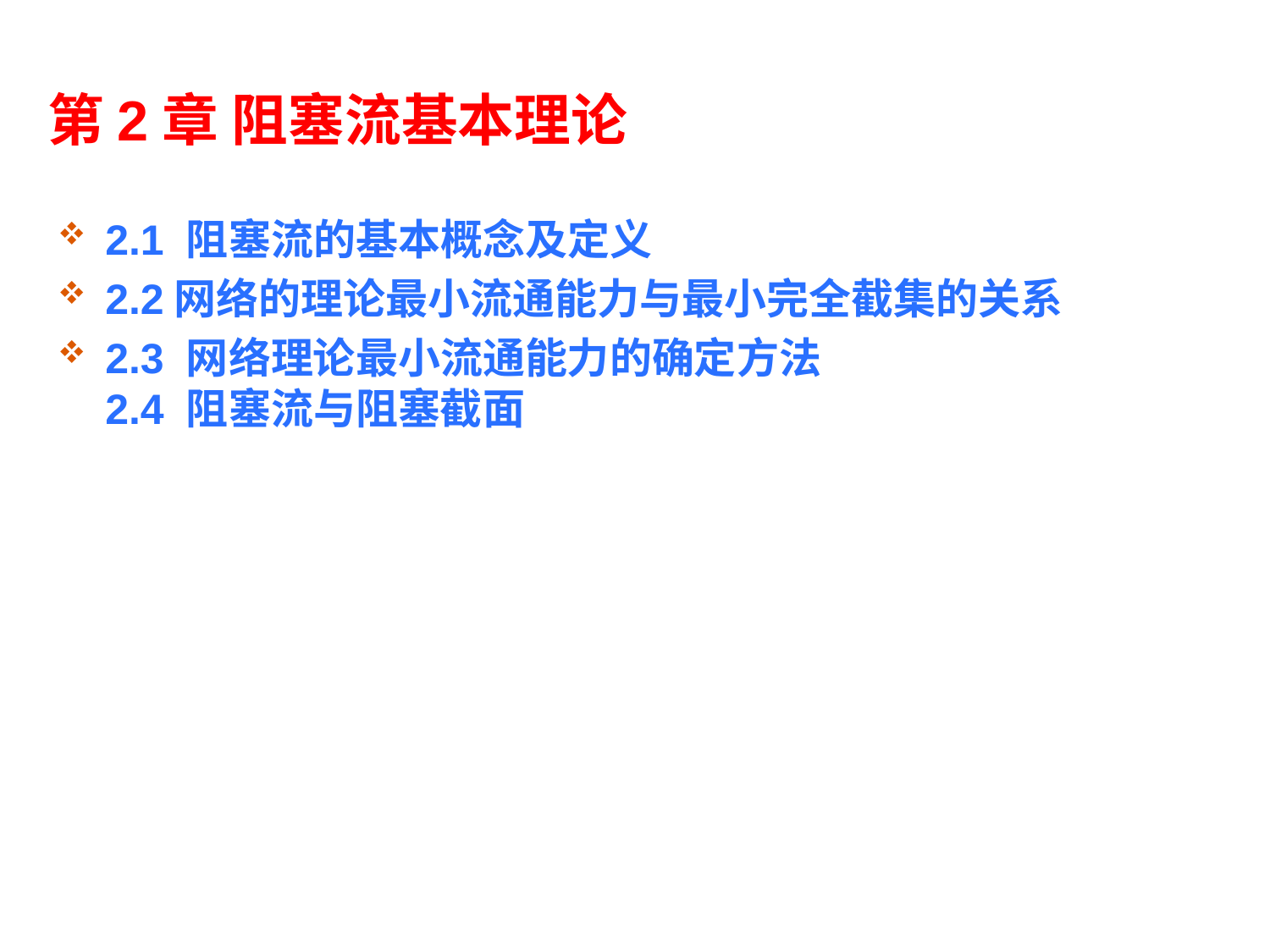

# 第2章 阻塞流基本理论
2.1 阻塞流的基本概念及定义
2.2网络的理论最小流通能力与最小完全截集的关系
2.3 网络理论最小流通能力的确定方法
2.4 阻塞流与阻塞截面